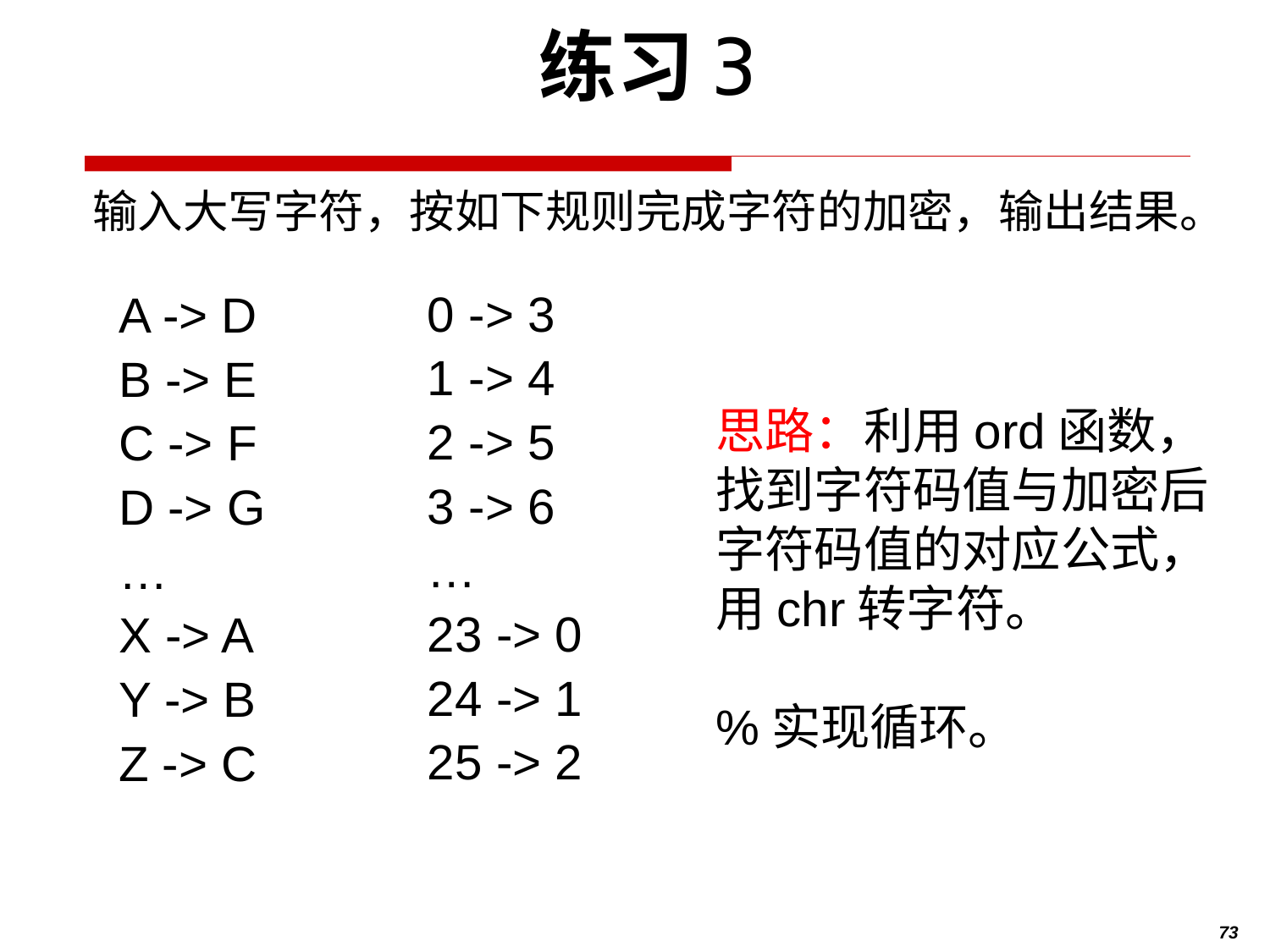

# 练习3
输入大写字符，按如下规则完成字符的加密，输出结果。
0 -> 3
1 -> 4
2 -> 5
3 -> 6
…
23 -> 0
24 -> 1
25 -> 2

A -> D
B -> E
C -> F
D -> G
…
X -> A
Y -> B
Z -> C

思路：利用ord函数，找到字符码值与加密后字符码值的对应公式，用chr转字符。

%实现循环。
73